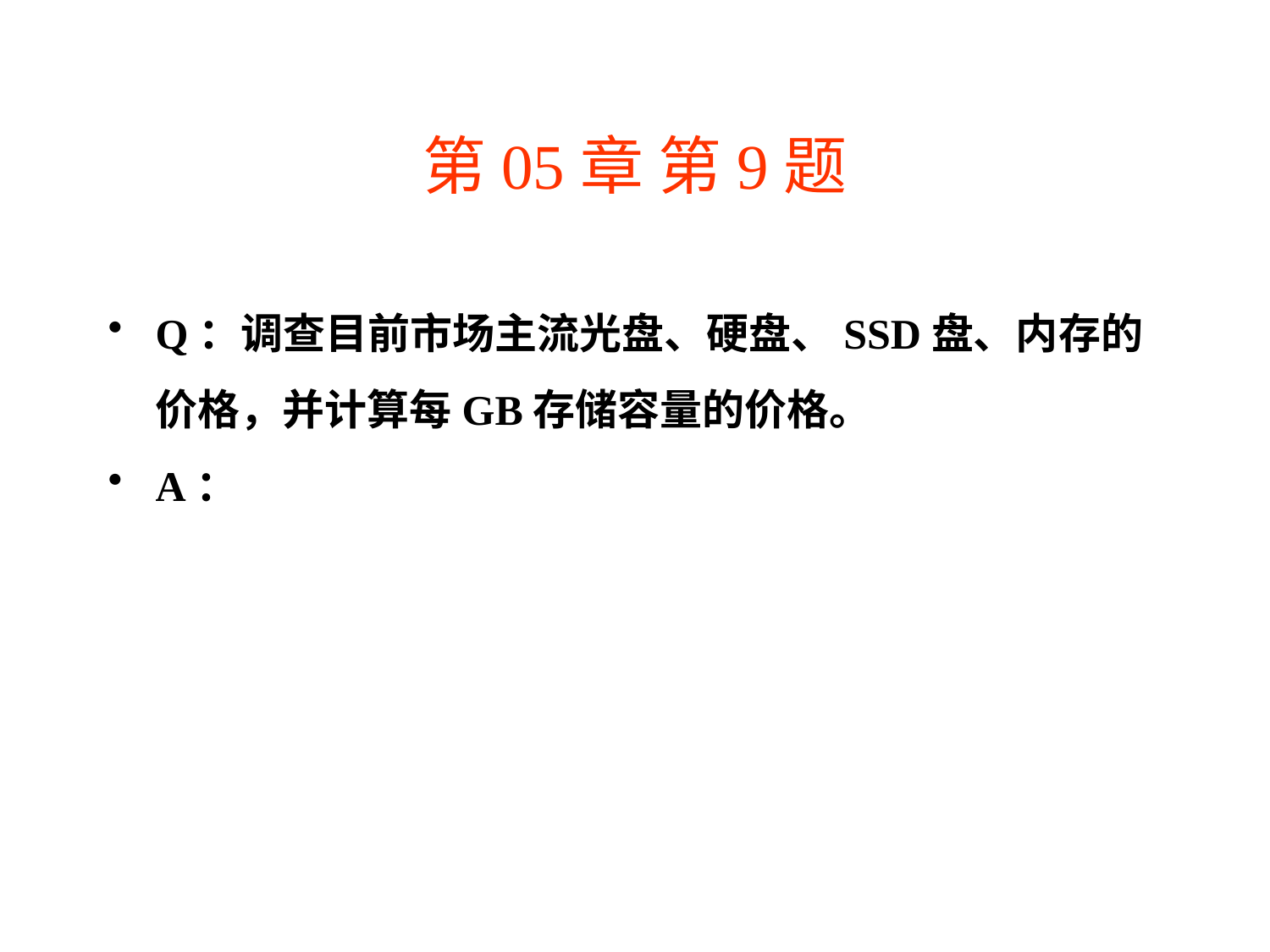

# 第05章 第9题
Q：调查目前市场主流光盘、硬盘、SSD盘、内存的价格，并计算每GB存储容量的价格。
A：